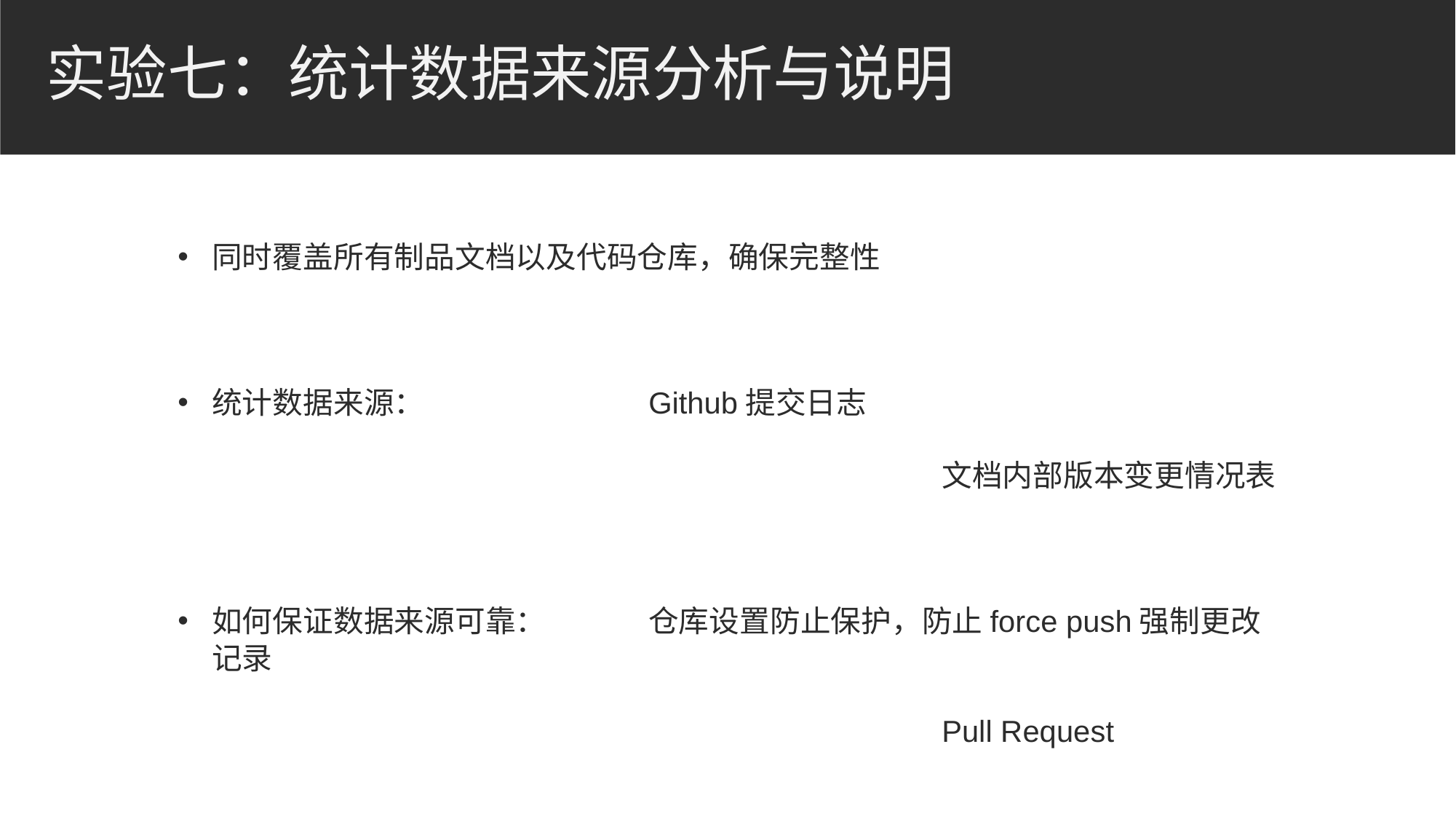

# 实验七：统计数据来源分析与说明
同时覆盖所有制品文档以及代码仓库，确保完整性

统计数据来源：			Github提交日志

							文档内部版本变更情况表

如何保证数据来源可靠：	仓库设置防止保护，防止force push强制更改记录

							Pull Request